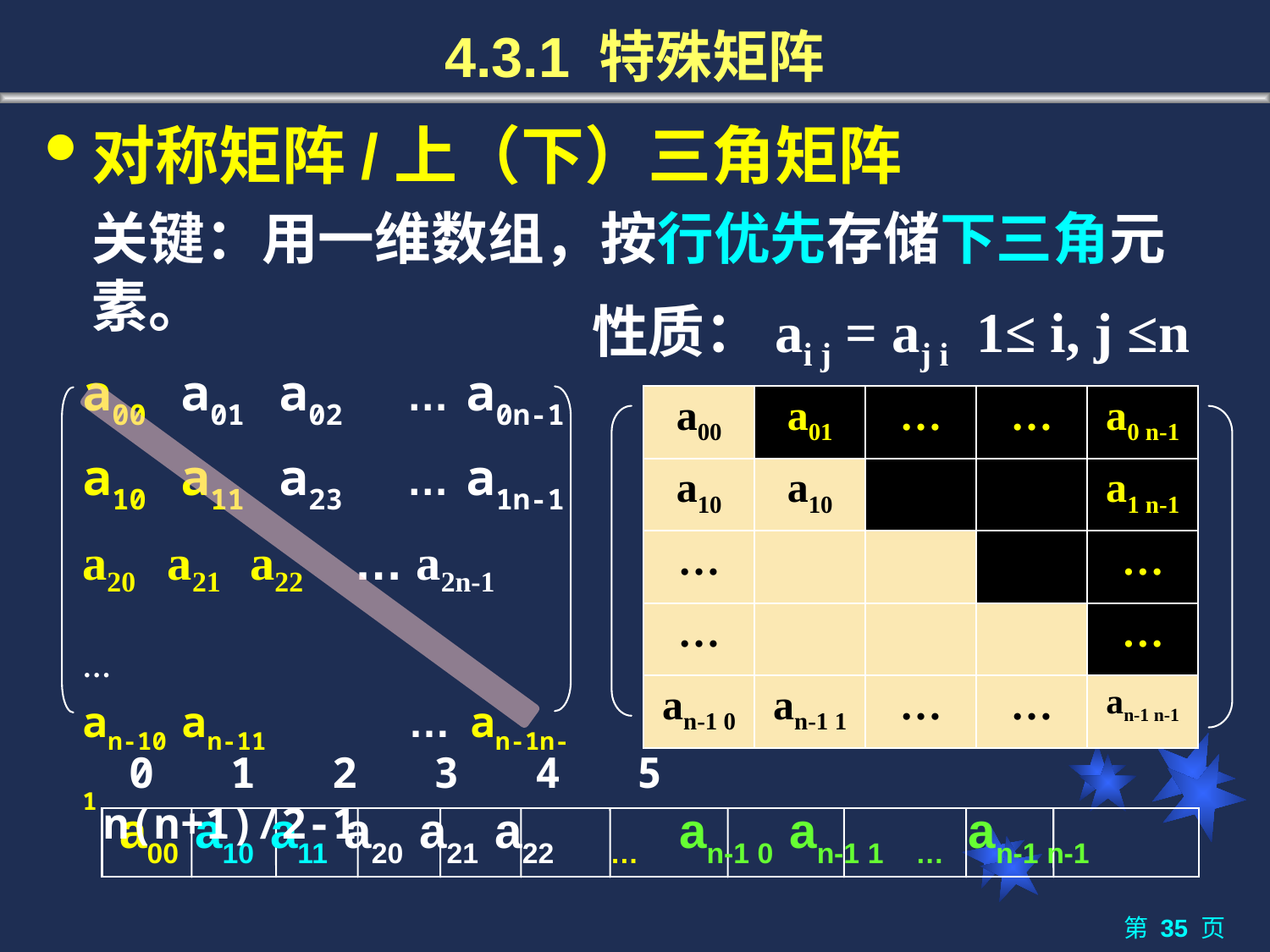

# 4.3.1 特殊矩阵
对称矩阵/上（下）三角矩阵
	关键：用一维数组，按行优先存储下三角元素。
性质：ai j = aj i  1≤ i, j ≤n
a00  a01  a02   … a0n-1
a10  a11  a23   … a1n-1
a20   a21    a22     … a2n-1
…
an-10 an-11      …  an-1n-1

| a00 | a01 | … | … | a0 n-1 |
| --- | --- | --- | --- | --- |
| a10 | a10 |  |  | a1 n-1 |
| … |  |  |  | … |
| … |  |  |  | … |
| an-1 0 | an-1 1 | … | … | an-1 n-1 |

 0   1   2   3   4   5                   n(n+1)/2-1
a00  a10  a11  a20  a21  a22       …     an-1 0  an-1 1    …   an-1 n-1

第 35 页